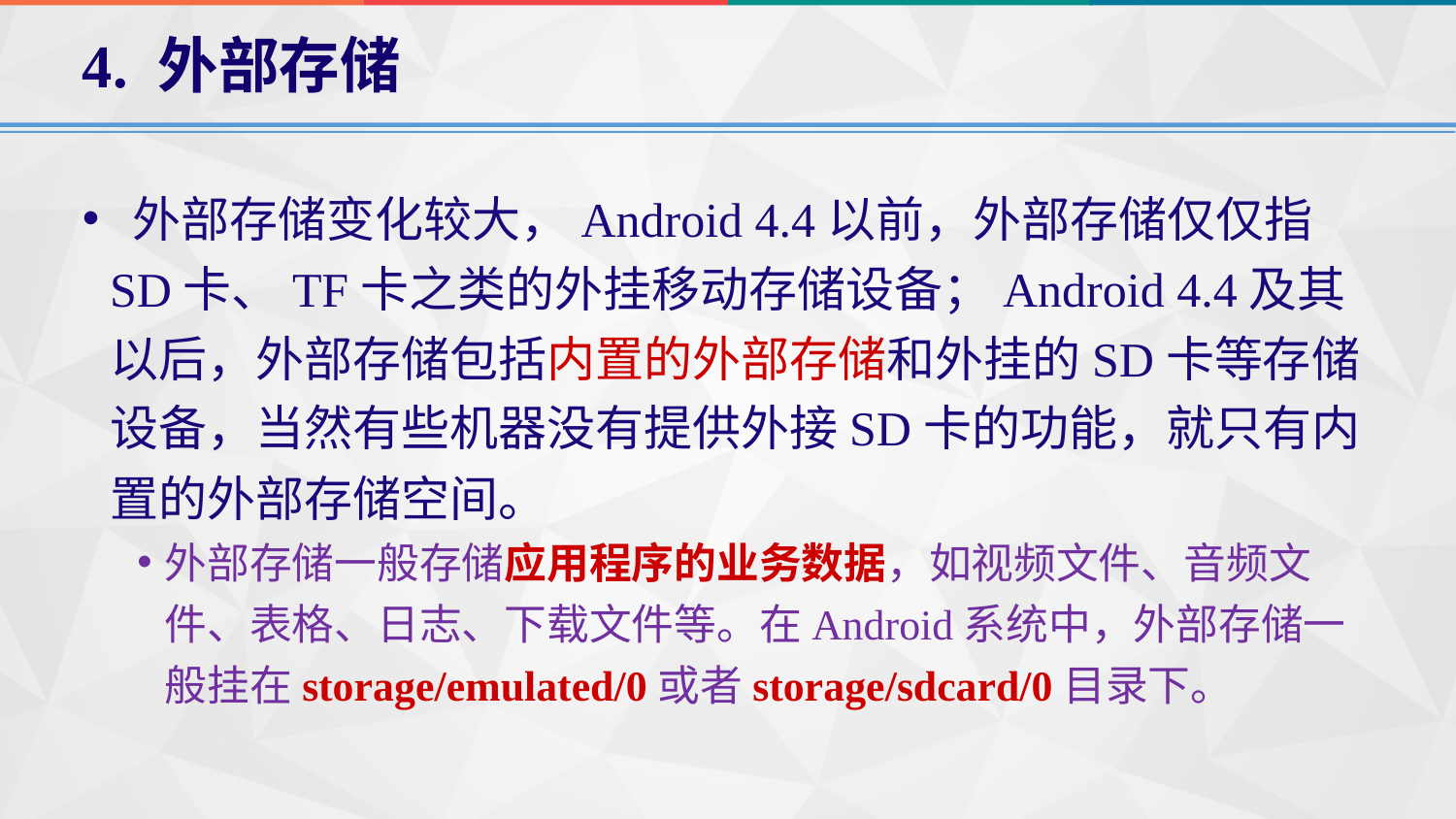

4. 外部存储
 外部存储变化较大，Android 4.4以前，外部存储仅仅指SD卡、TF卡之类的外挂移动存储设备；Android 4.4及其以后，外部存储包括内置的外部存储和外挂的SD卡等存储设备，当然有些机器没有提供外接SD卡的功能，就只有内置的外部存储空间。
外部存储一般存储应用程序的业务数据，如视频文件、音频文件、表格、日志、下载文件等。在Android系统中，外部存储一般挂在storage/emulated/0或者storage/sdcard/0目录下。